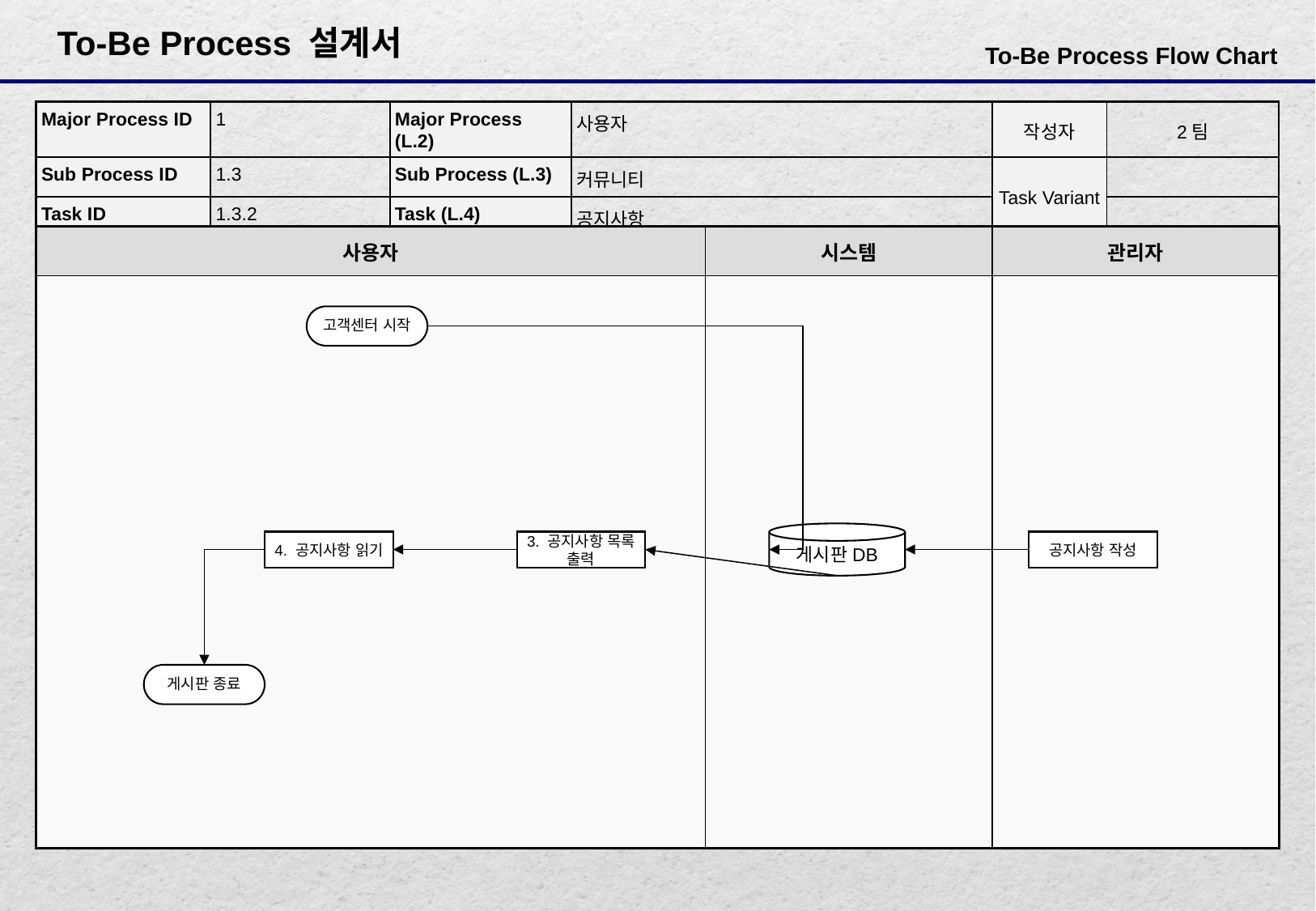

| Major Process ID | 1 | Major Process (L.2) | 사용자 | 작성자 | 2팀 |
| --- | --- | --- | --- | --- | --- |
| Sub Process ID | 1.3 | Sub Process (L.3) | 커뮤니티 | Task Variant |  |
| Task ID | 1.3.2 | Task (L.4) | 공지사항 |  |  |
| 사용자 | 시스템 | 관리자 |
| --- | --- | --- |
|  |  |  |
고객센터 시작
게시판DB
4. 공지사항 읽기
공지사항 작성
3. 공지사항 목록 출력
게시판 종료